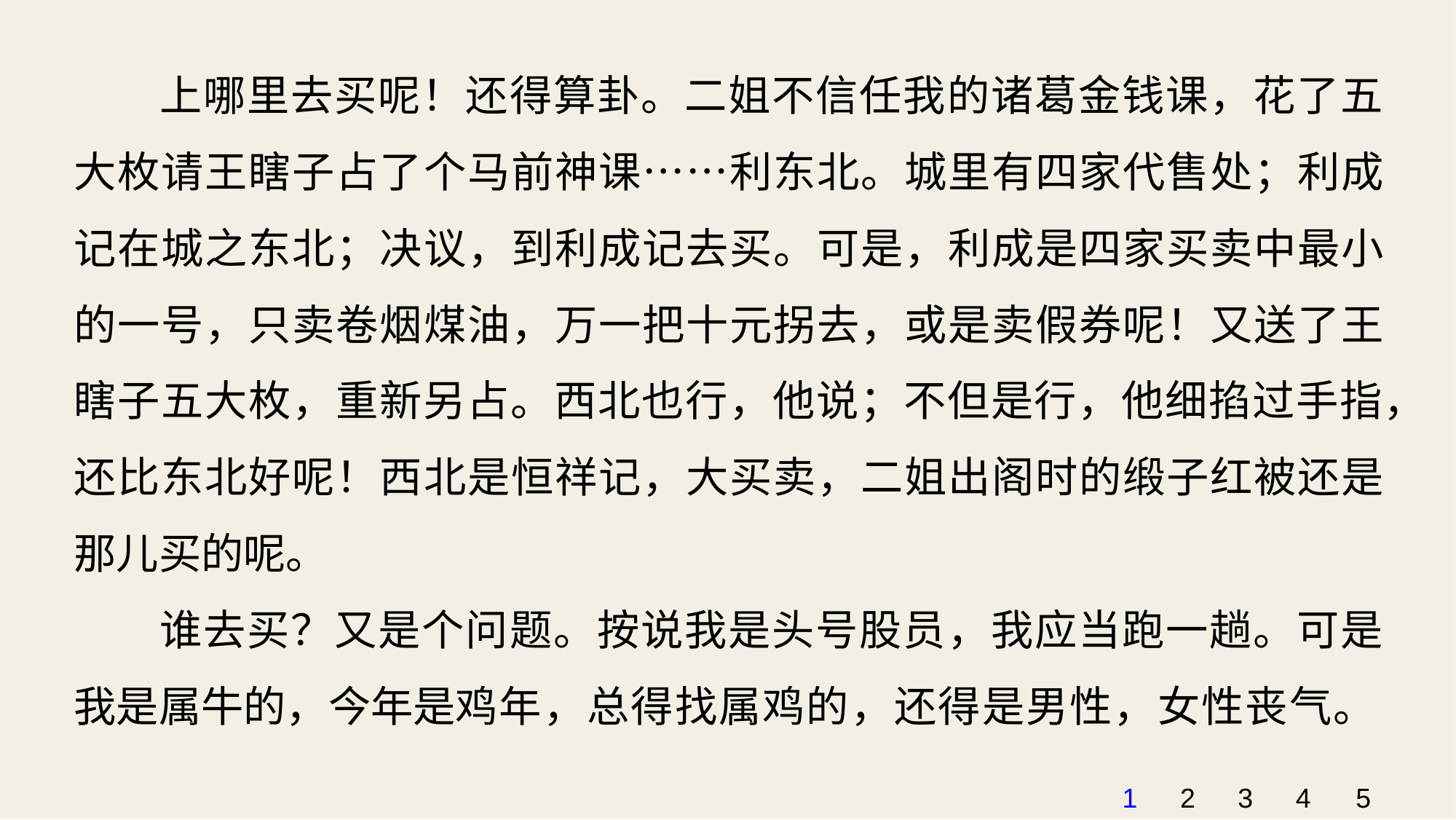

上哪里去买呢！还得算卦。二姐不信任我的诸葛金钱课，花了五大枚请王瞎子占了个马前神课……利东北。城里有四家代售处；利成记在城之东北；决议，到利成记去买。可是，利成是四家买卖中最小的一号，只卖卷烟煤油，万一把十元拐去，或是卖假券呢！又送了王瞎子五大枚，重新另占。西北也行，他说；不但是行，他细掐过手指，还比东北好呢！西北是恒祥记，大买卖，二姐出阁时的缎子红被还是那儿买的呢。
谁去买？又是个问题。按说我是头号股员，我应当跑一趟。可是我是属牛的，今年是鸡年，总得找属鸡的，还得是男性，女性丧气。
1
2
3
4
5